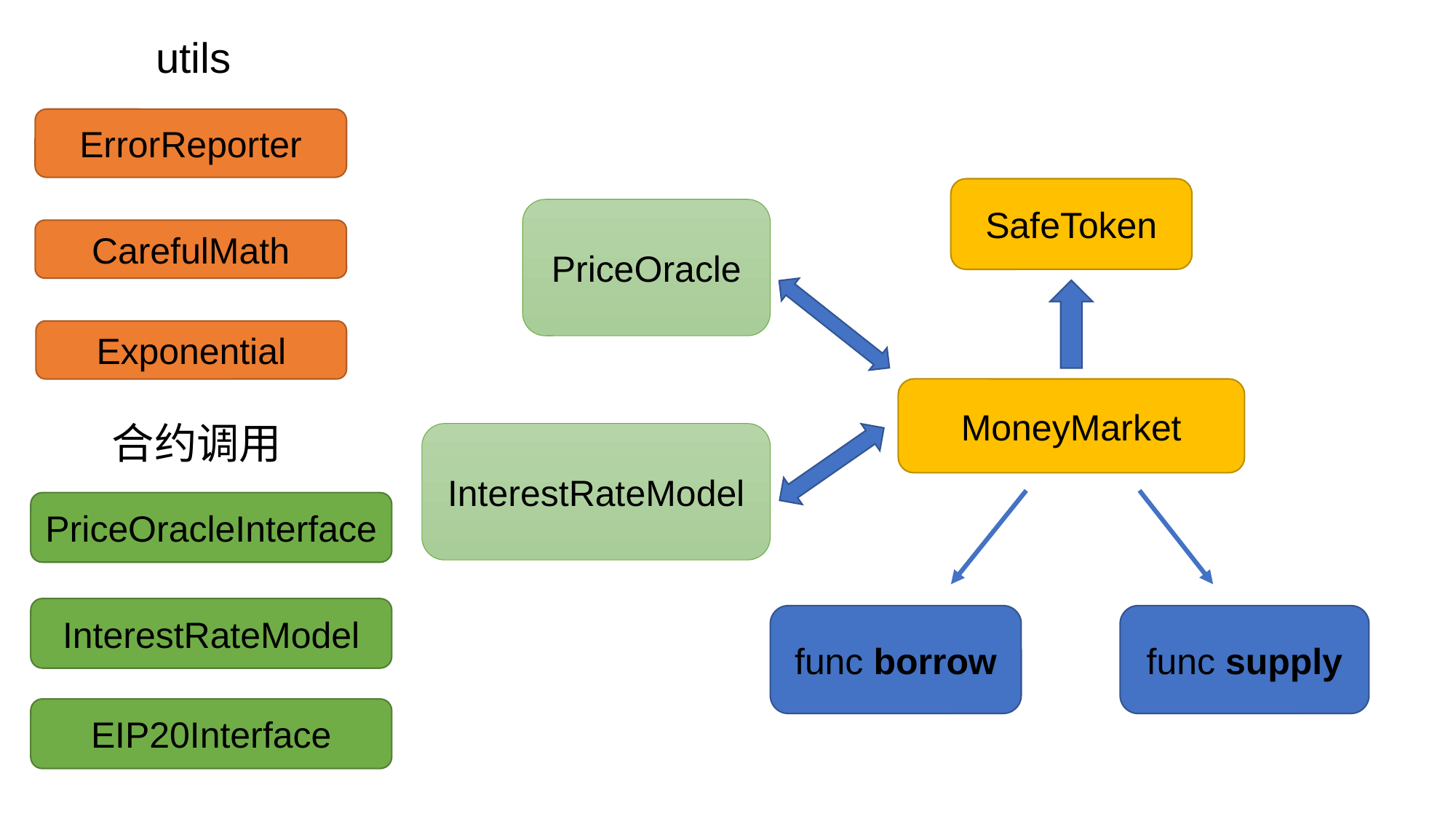

utils
ErrorReporter
SafeToken
PriceOracle
CarefulMath

Exponential
MoneyMarket

合约调用
InterestRateModel
PriceOracleInterface
InterestRateModel
func supply
func borrow
EIP20Interface